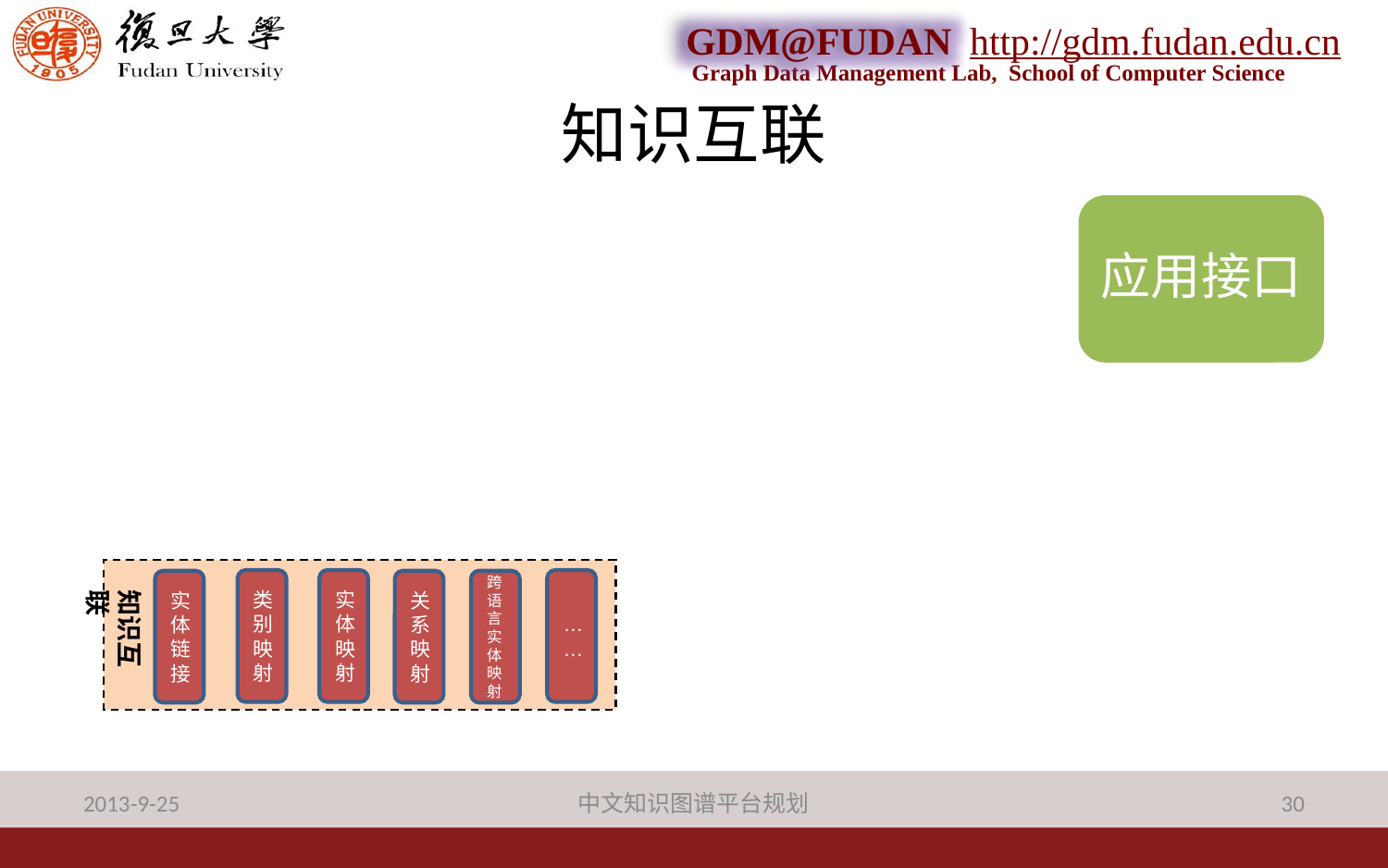

# 知识互联

应用接口

类别映射
实体映射
……
实体链接
关系映射
跨语言实体映射
知识互联
2013-9-25
中文知识图谱平台规划
30